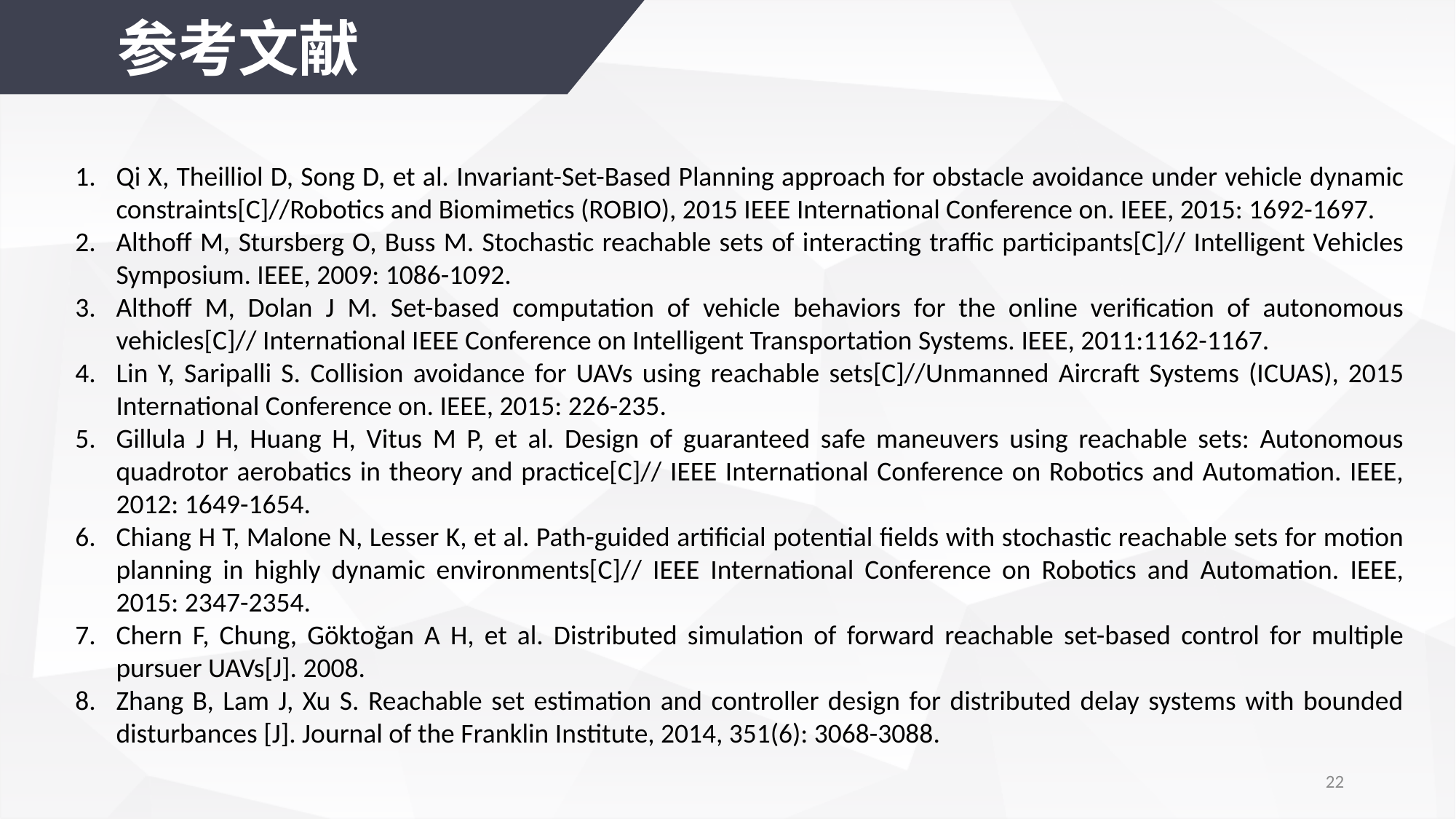

参考文献
Qi X, Theilliol D, Song D, et al. Invariant-Set-Based Planning approach for obstacle avoidance under vehicle dynamic constraints[C]//Robotics and Biomimetics (ROBIO), 2015 IEEE International Conference on. IEEE, 2015: 1692-1697.
Althoff M, Stursberg O, Buss M. Stochastic reachable sets of interacting traffic participants[C]// Intelligent Vehicles Symposium. IEEE, 2009: 1086-1092.
Althoff M, Dolan J M. Set-based computation of vehicle behaviors for the online verification of autonomous vehicles[C]// International IEEE Conference on Intelligent Transportation Systems. IEEE, 2011:1162-1167.
Lin Y, Saripalli S. Collision avoidance for UAVs using reachable sets[C]//Unmanned Aircraft Systems (ICUAS), 2015 International Conference on. IEEE, 2015: 226-235.
Gillula J H, Huang H, Vitus M P, et al. Design of guaranteed safe maneuvers using reachable sets: Autonomous quadrotor aerobatics in theory and practice[C]// IEEE International Conference on Robotics and Automation. IEEE, 2012: 1649-1654.
Chiang H T, Malone N, Lesser K, et al. Path-guided artificial potential fields with stochastic reachable sets for motion planning in highly dynamic environments[C]// IEEE International Conference on Robotics and Automation. IEEE, 2015: 2347-2354.
Chern F, Chung, Göktoğan A H, et al. Distributed simulation of forward reachable set-based control for multiple pursuer UAVs[J]. 2008.
Zhang B, Lam J, Xu S. Reachable set estimation and controller design for distributed delay systems with bounded disturbances [J]. Journal of the Franklin Institute, 2014, 351(6): 3068-3088.
22